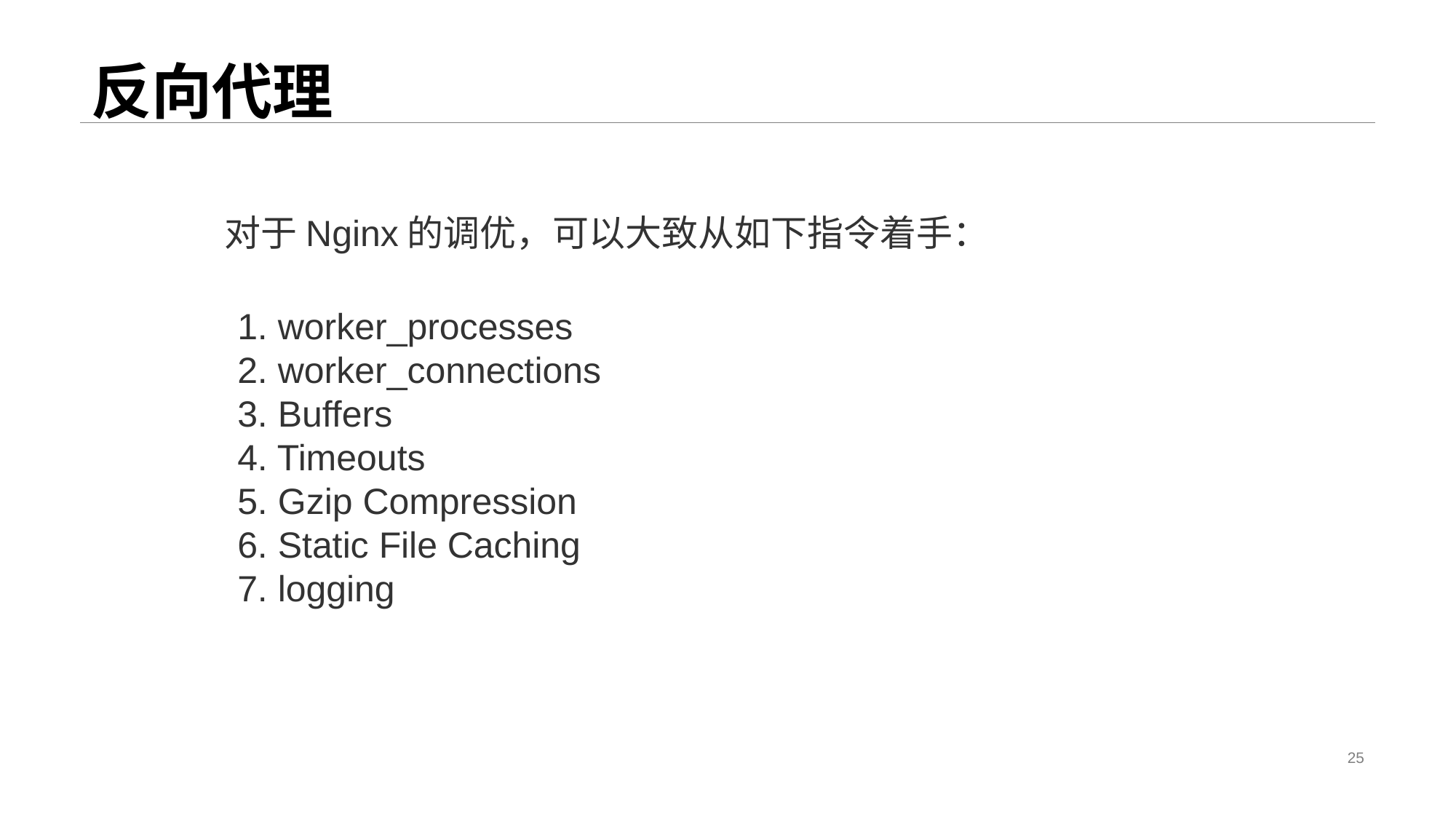

# 反向代理
对于Nginx的调优，可以大致从如下指令着手：
1. worker_processes
2. worker_connections
3. Buffers
4. Timeouts
5. Gzip Compression
6. Static File Caching
7. logging
25